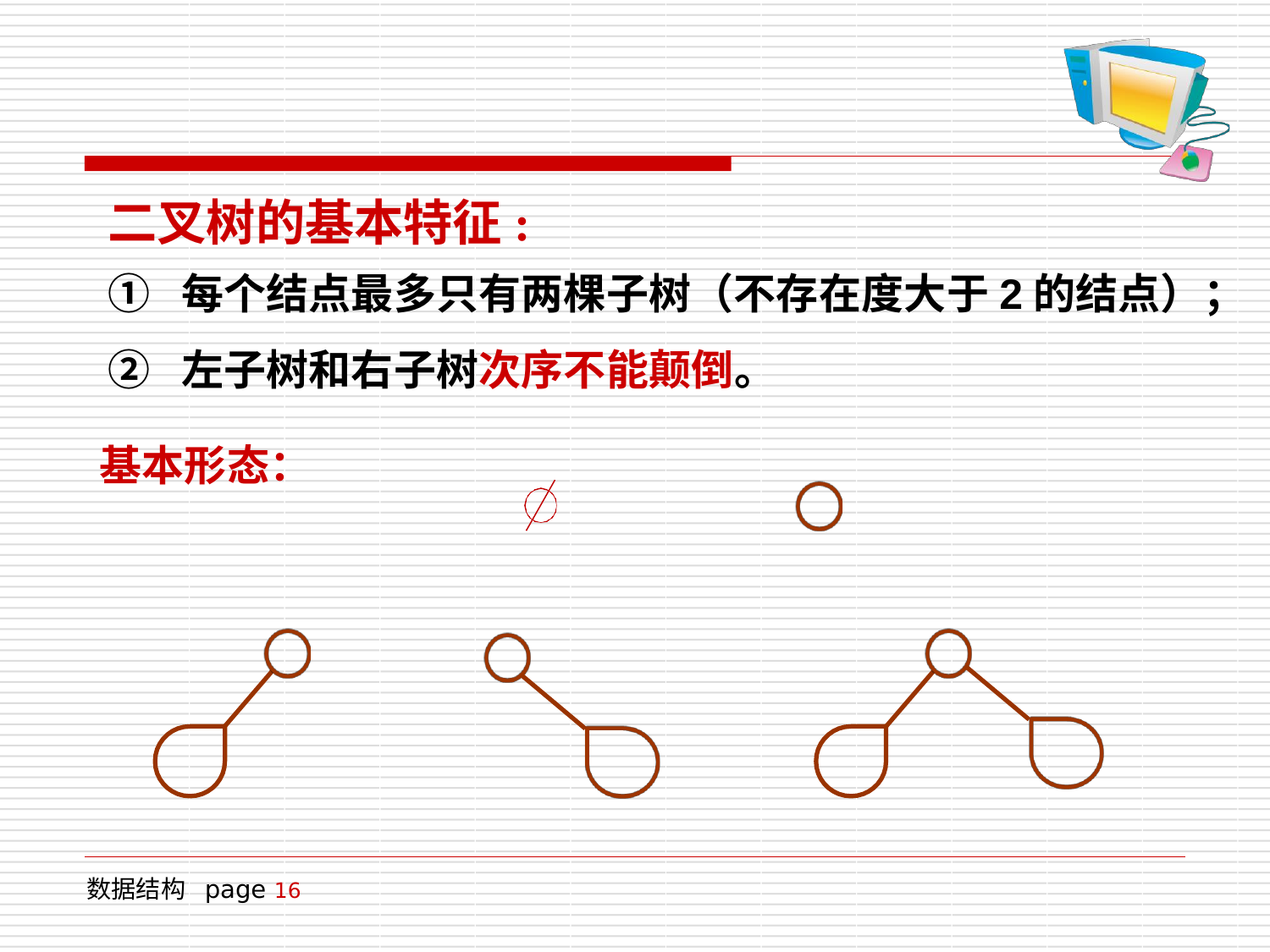

# 二叉树的基本特征:
①	每个结点最多只有两棵子树（不存在度大于2的结点）；
②	左子树和右子树次序不能颠倒。

基本形态：

数据结构 page 16